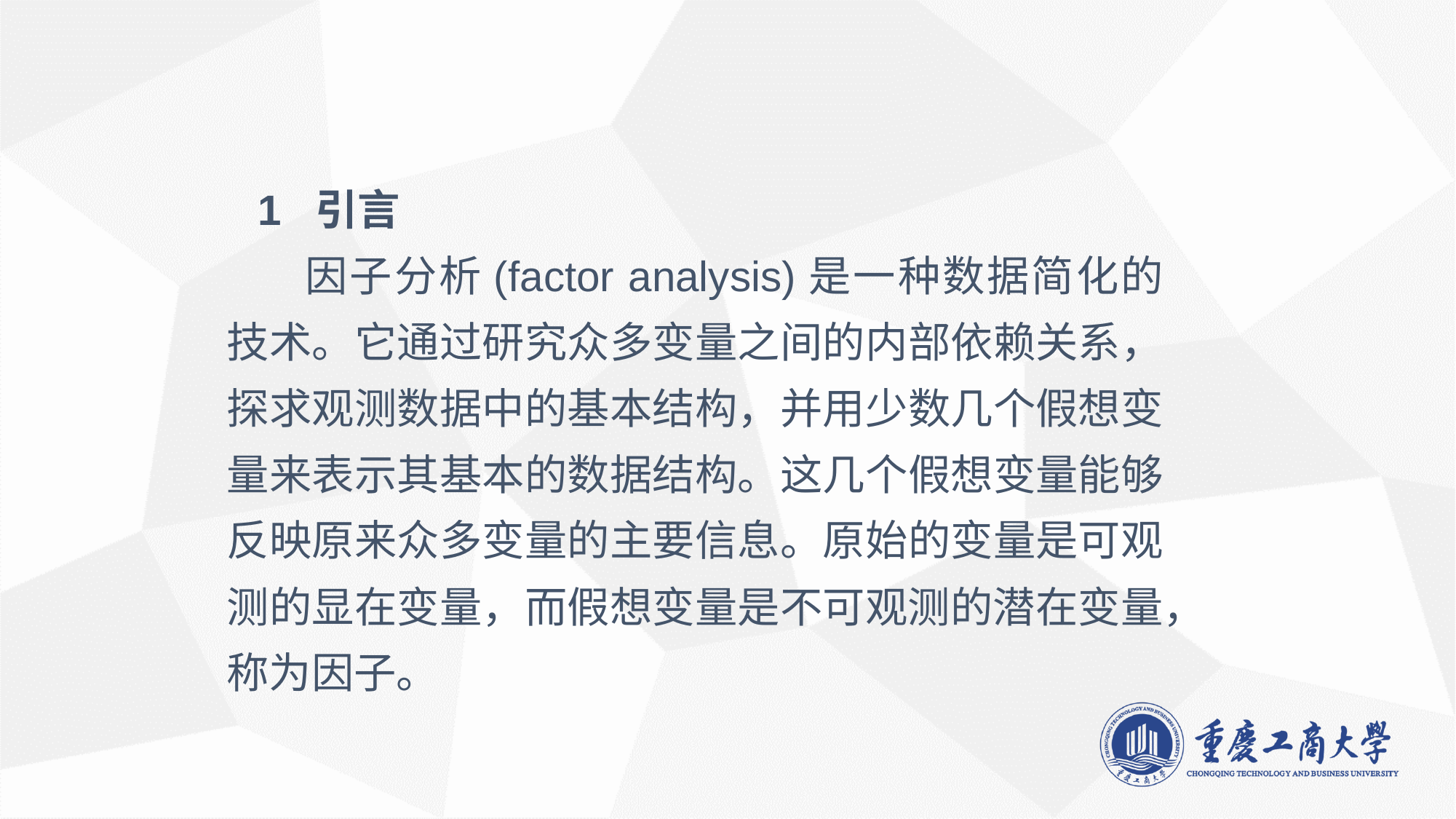

1  引言
   因子分析(factor analysis)是一种数据简化的技术。它通过研究众多变量之间的内部依赖关系，探求观测数据中的基本结构，并用少数几个假想变量来表示其基本的数据结构。这几个假想变量能够反映原来众多变量的主要信息。原始的变量是可观测的显在变量，而假想变量是不可观测的潜在变量，称为因子。